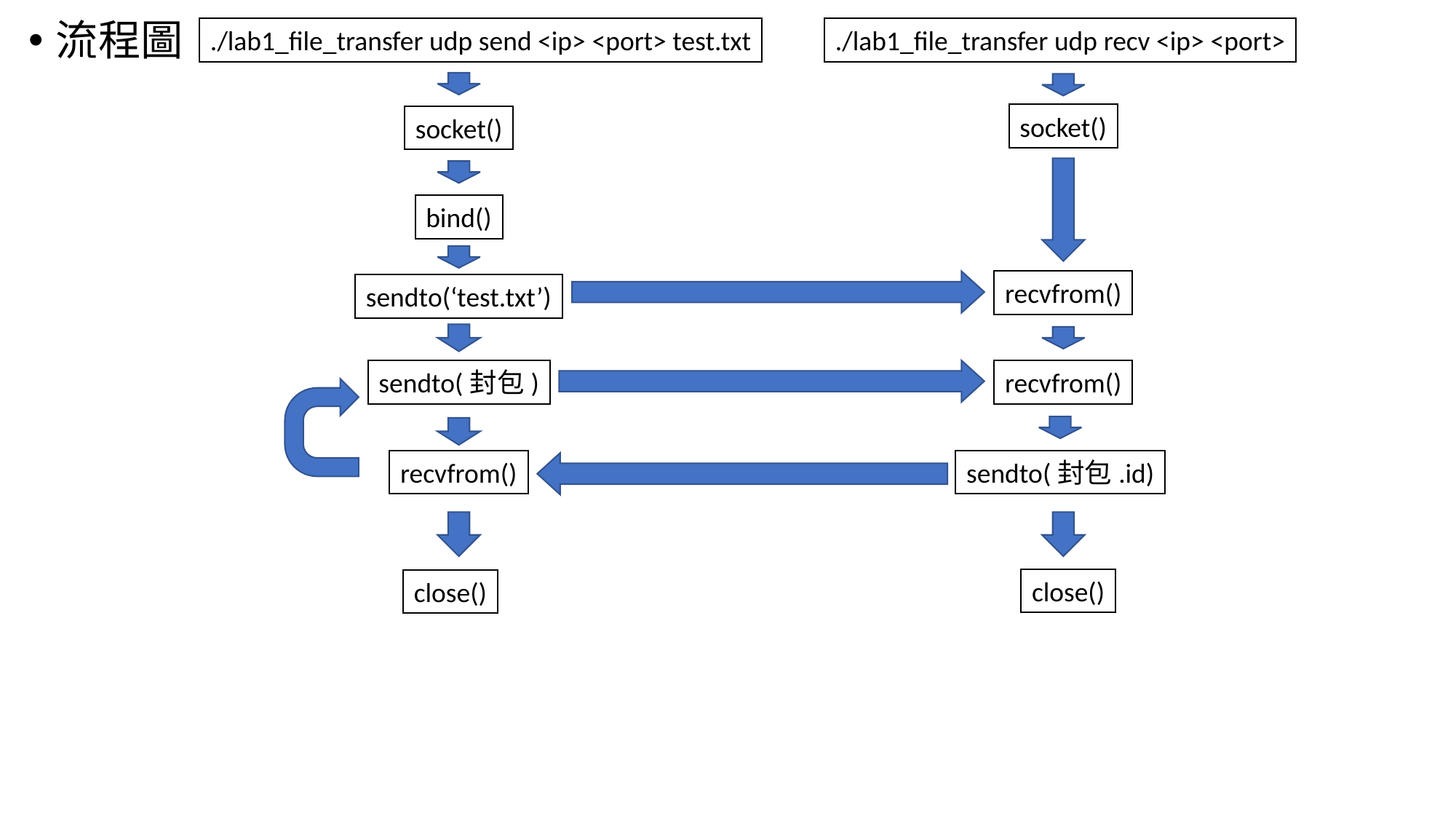

流程圖
./lab1_file_transfer udp send <ip> <port> test.txt
./lab1_file_transfer udp recv <ip> <port>

socket()
socket()

bind()

recvfrom()

sendto(‘test.txt’)

sendto(封包)

recvfrom()

recvfrom()
sendto(封包.id)

close()
close()